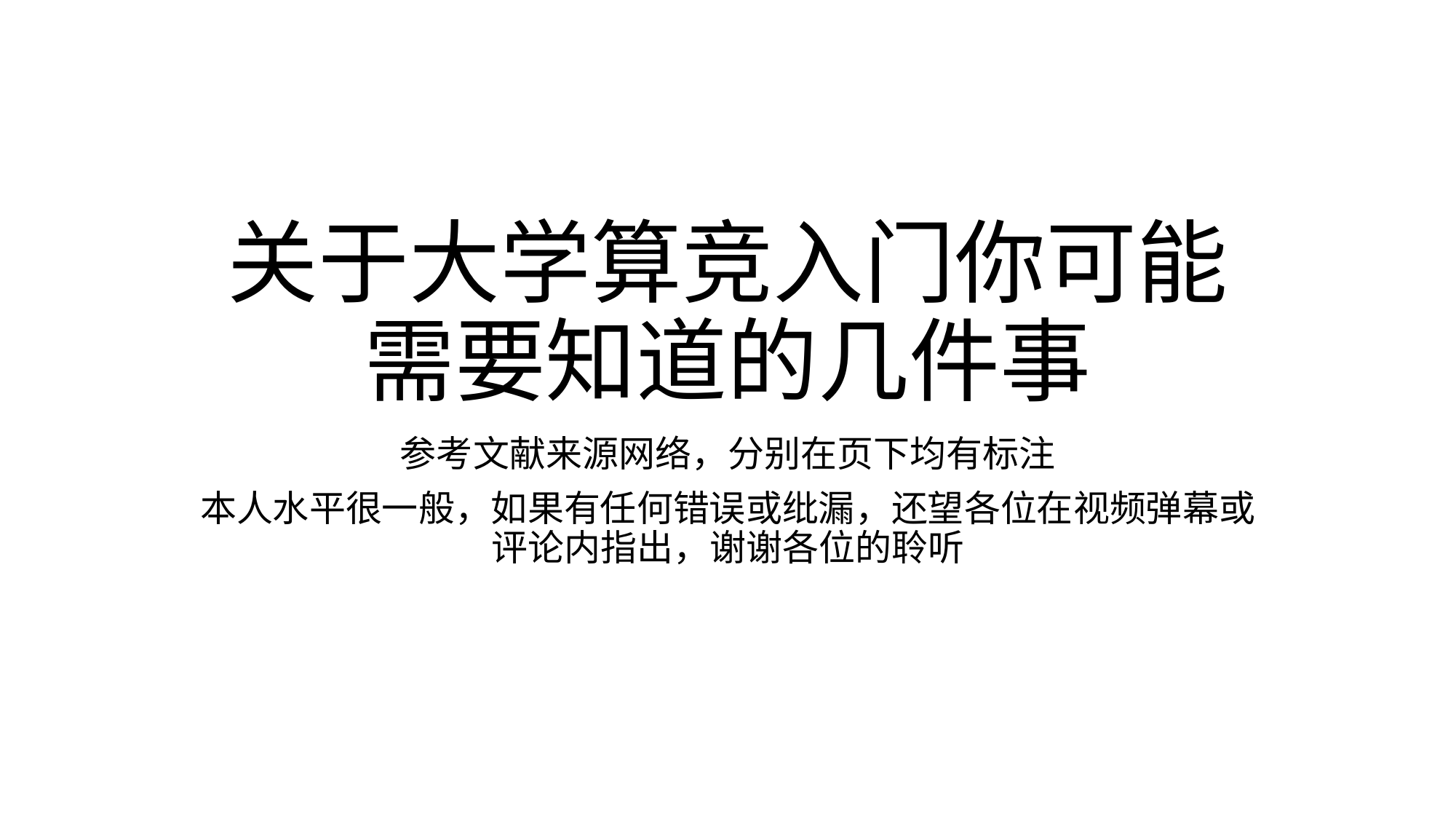

# 关于大学算竞入门你可能需要知道的几件事
参考文献来源网络，分别在页下均有标注
本人水平很一般，如果有任何错误或纰漏，还望各位在视频弹幕或评论内指出，谢谢各位的聆听